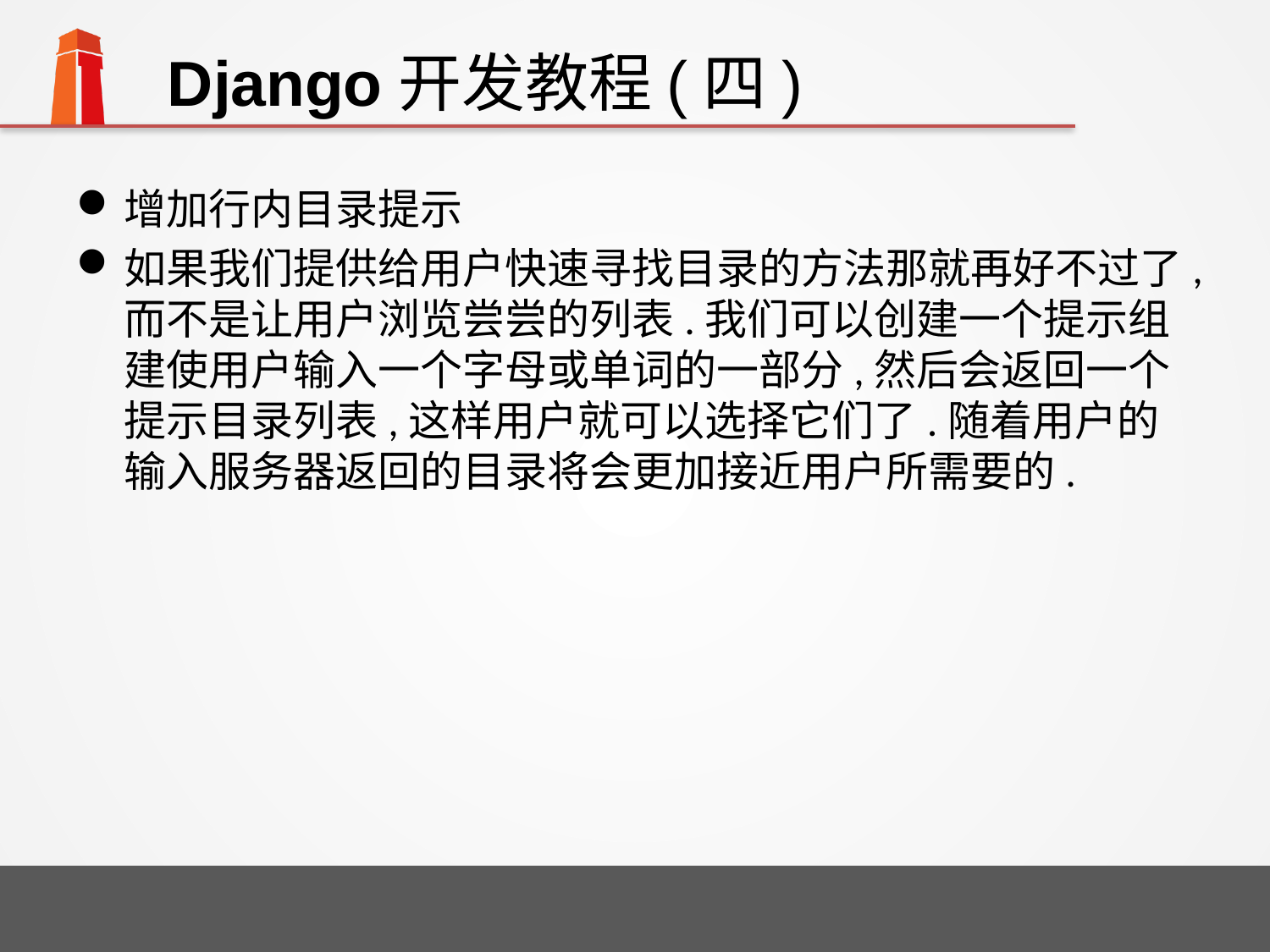

# Django开发教程(四)
增加行内目录提示
如果我们提供给用户快速寻找目录的方法那就再好不过了,而不是让用户浏览尝尝的列表.我们可以创建一个提示组建使用户输入一个字母或单词的一部分,然后会返回一个提示目录列表,这样用户就可以选择它们了.随着用户的输入服务器返回的目录将会更加接近用户所需要的.